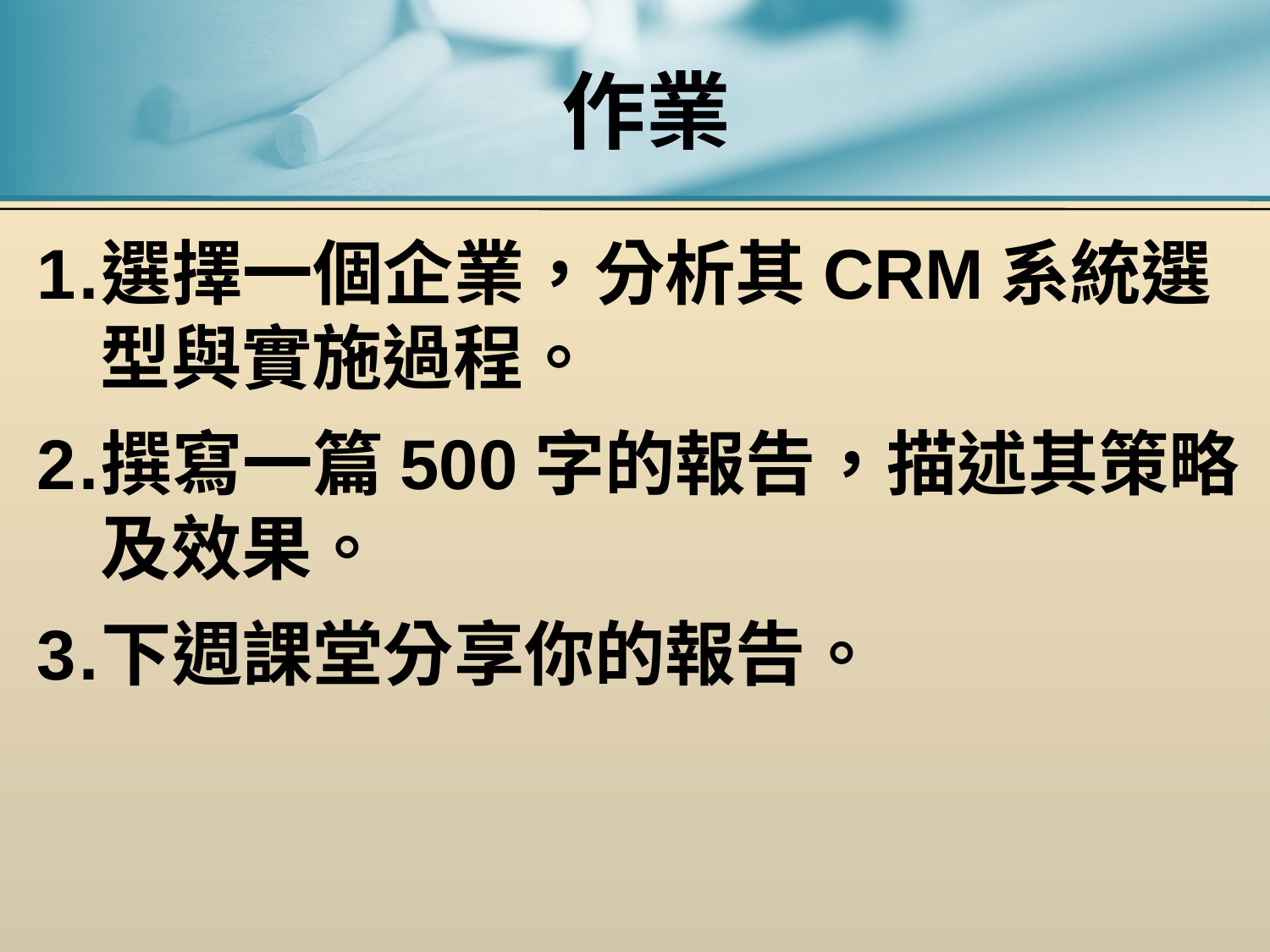

# 作業
選擇一個企業，分析其CRM系統選型與實施過程。
撰寫一篇500字的報告，描述其策略及效果。
下週課堂分享你的報告。